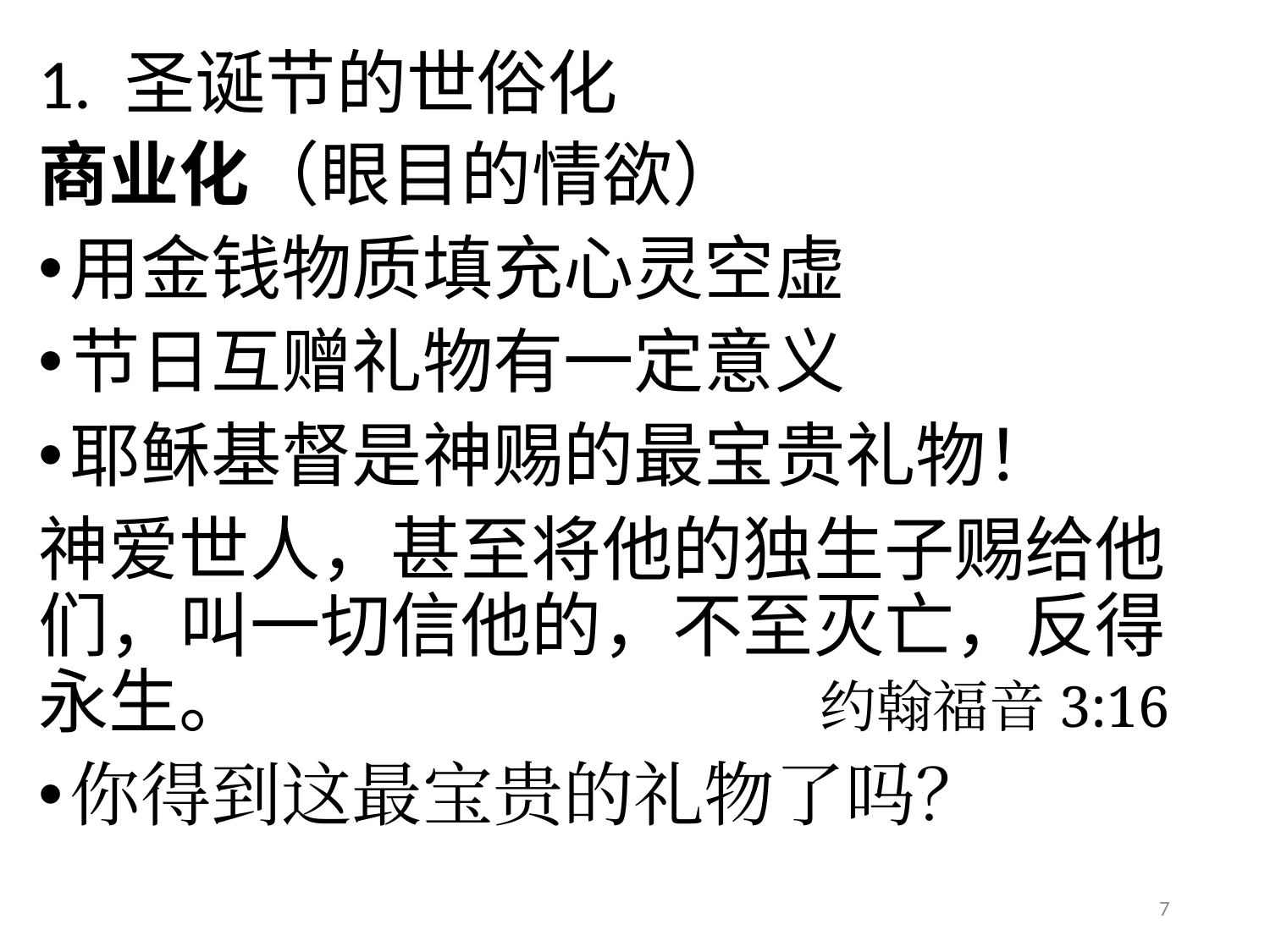

# 1. 圣诞节的世俗化
商业化（眼目的情欲）
用金钱物质填充心灵空虚
节日互赠礼物有一定意义
耶稣基督是神赐的最宝贵礼物！
神爱世人，甚至将他的独生子赐给他们，叫一切信他的，不至灭亡，反得永生。                                    约翰福音3:16
你得到这最宝贵的礼物了吗？
7